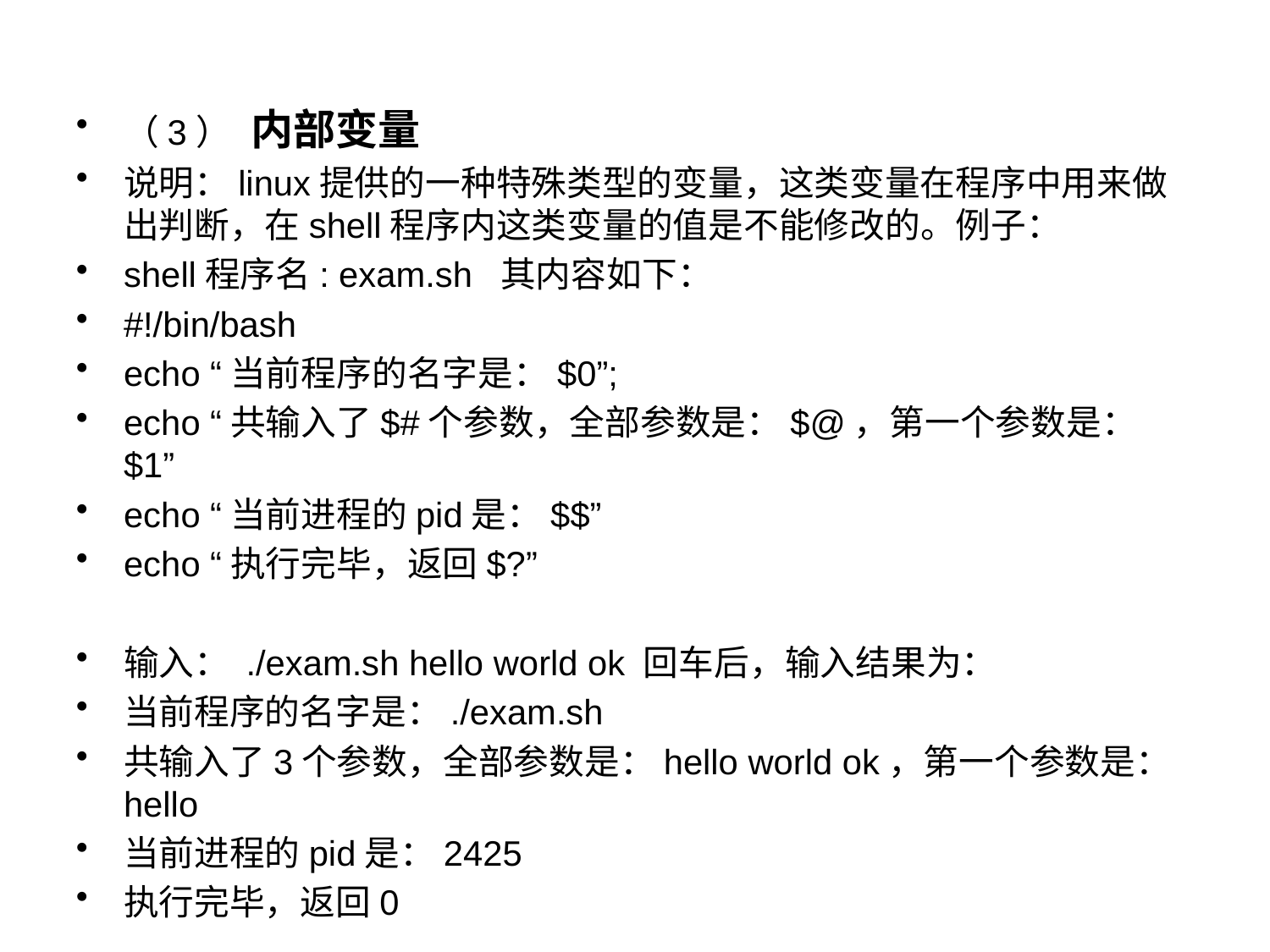

（3）	内部变量
说明：linux提供的一种特殊类型的变量，这类变量在程序中用来做出判断，在shell程序内这类变量的值是不能修改的。例子：
shell程序名: exam.sh  其内容如下：
#!/bin/bash
echo “当前程序的名字是：$0”;
echo “共输入了$#个参数，全部参数是：$@，第一个参数是：$1”
echo “当前进程的pid是：$$”
echo “执行完毕，返回$?”

输入： ./exam.sh hello world ok 回车后，输入结果为：
当前程序的名字是：./exam.sh
共输入了3个参数，全部参数是：hello world ok，第一个参数是：hello
当前进程的pid是：2425
执行完毕，返回0